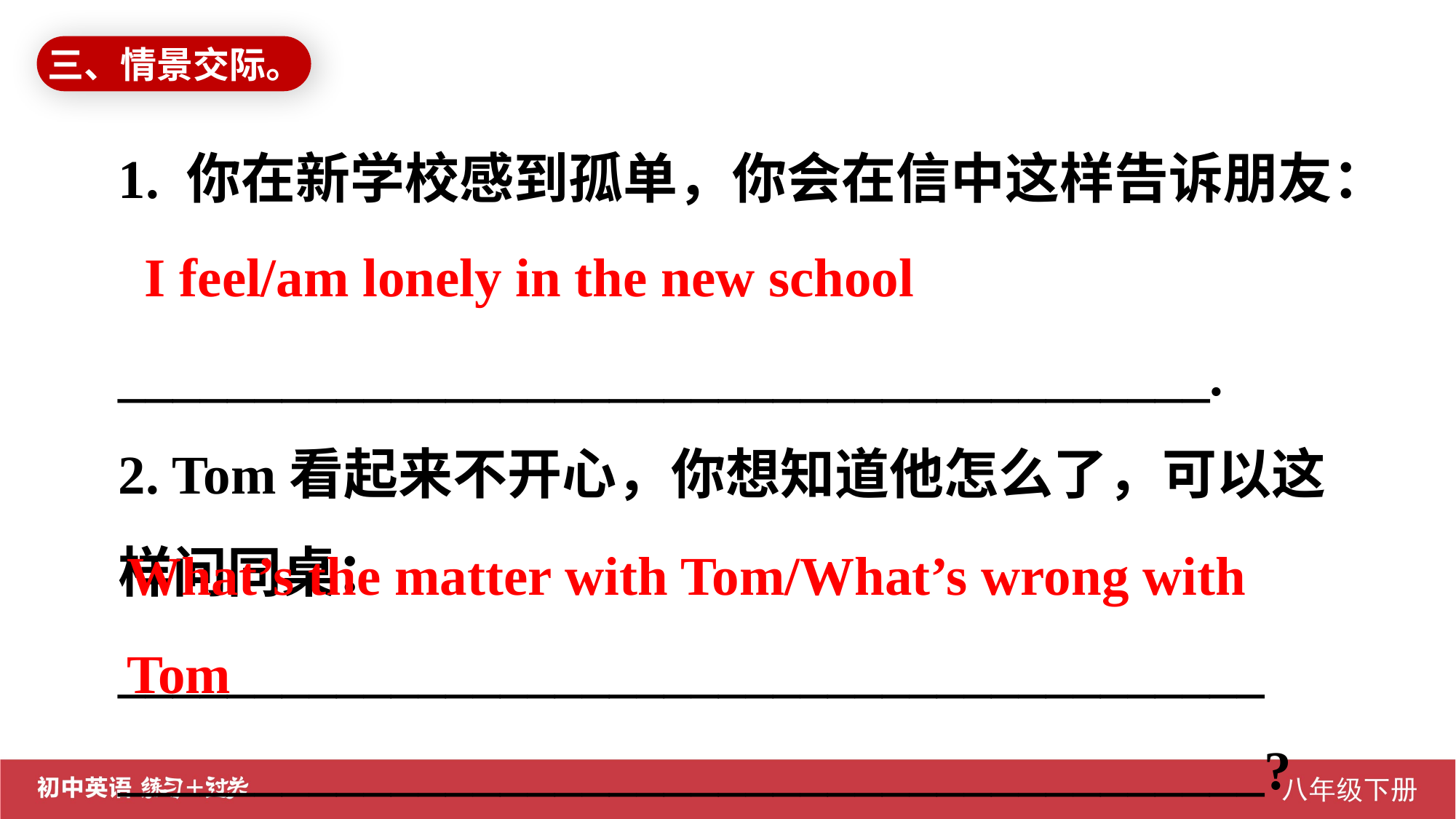

三、情景交际。
1. 你在新学校感到孤单，你会在信中这样告诉朋友：
________________________________________.
2. Tom看起来不开心，你想知道他怎么了，可以这样问同桌：
__________________________________________
__________________________________________?
I feel/am lonely in the new school
What’s the matter with Tom/What’s wrong with Tom